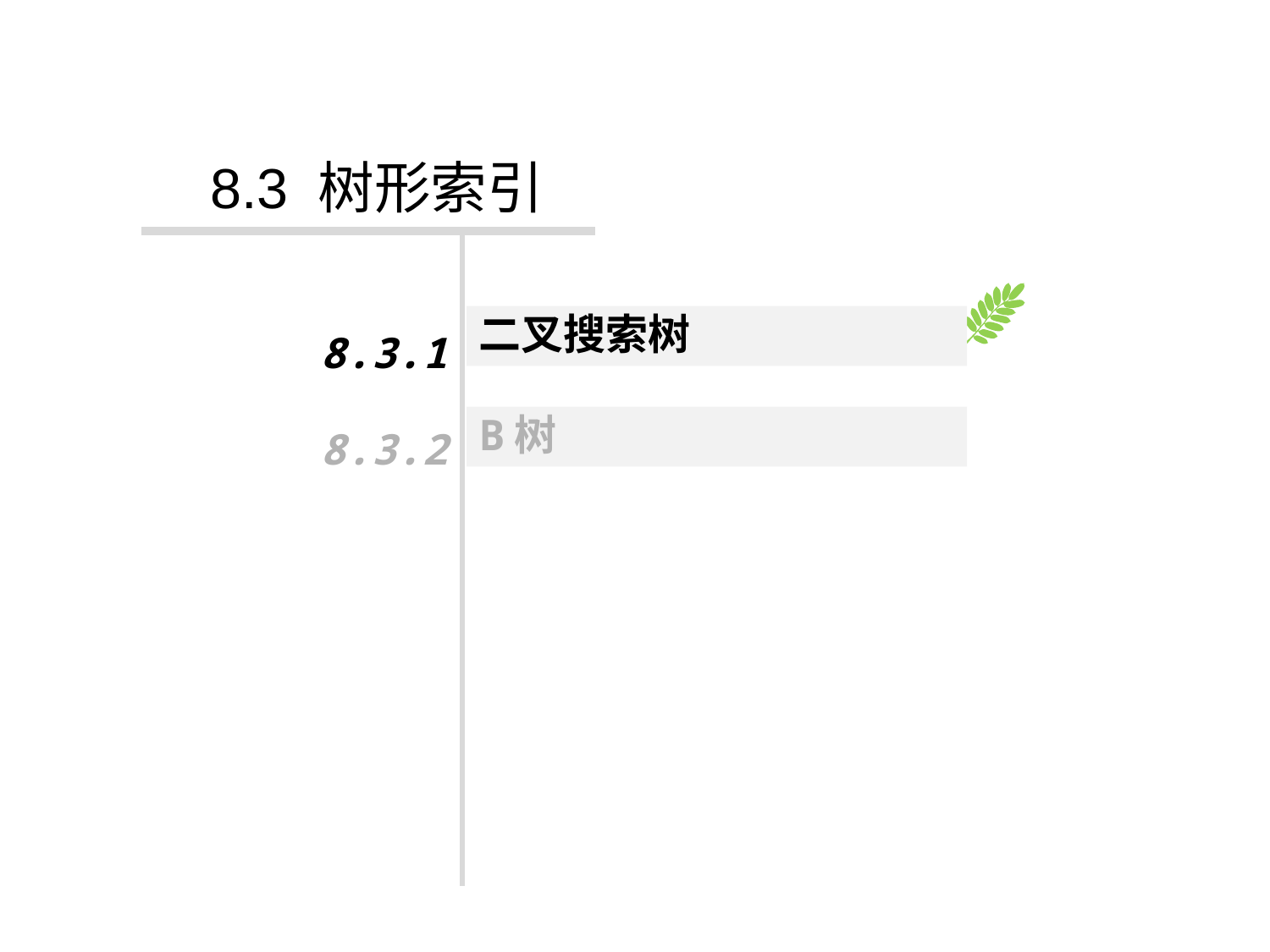

#
8.3 树形索引

二叉搜索树
8.3.1
8.3.2
B树